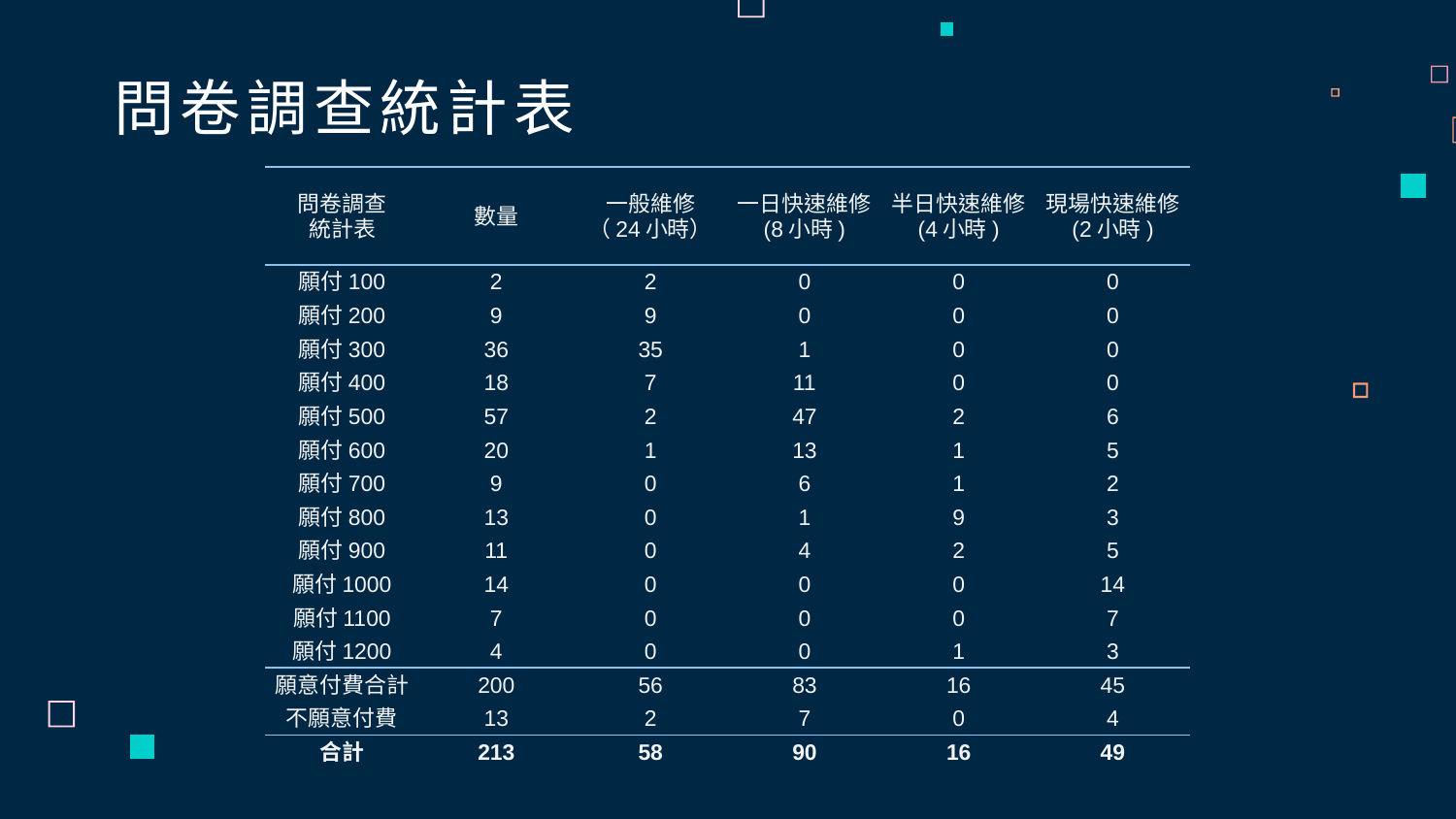

問卷調查統計表
| 問卷調查 統計表 | 數量 | 一般維修 （24小時） | 一日快速維修 (8小時) | 半日快速維修 (4小時) | 現場快速維修 (2小時) |
| --- | --- | --- | --- | --- | --- |
| 願付100 | 2 | 2 | 0 | 0 | 0 |
| 願付200 | 9 | 9 | 0 | 0 | 0 |
| 願付300 | 36 | 35 | 1 | 0 | 0 |
| 願付400 | 18 | 7 | 11 | 0 | 0 |
| 願付500 | 57 | 2 | 47 | 2 | 6 |
| 願付600 | 20 | 1 | 13 | 1 | 5 |
| 願付700 | 9 | 0 | 6 | 1 | 2 |
| 願付800 | 13 | 0 | 1 | 9 | 3 |
| 願付900 | 11 | 0 | 4 | 2 | 5 |
| 願付1000 | 14 | 0 | 0 | 0 | 14 |
| 願付1100 | 7 | 0 | 0 | 0 | 7 |
| 願付1200 | 4 | 0 | 0 | 1 | 3 |
| 願意付費合計 | 200 | 56 | 83 | 16 | 45 |
| 不願意付費 | 13 | 2 | 7 | 0 | 4 |
| 合計 | 213 | 58 | 90 | 16 | 49 |